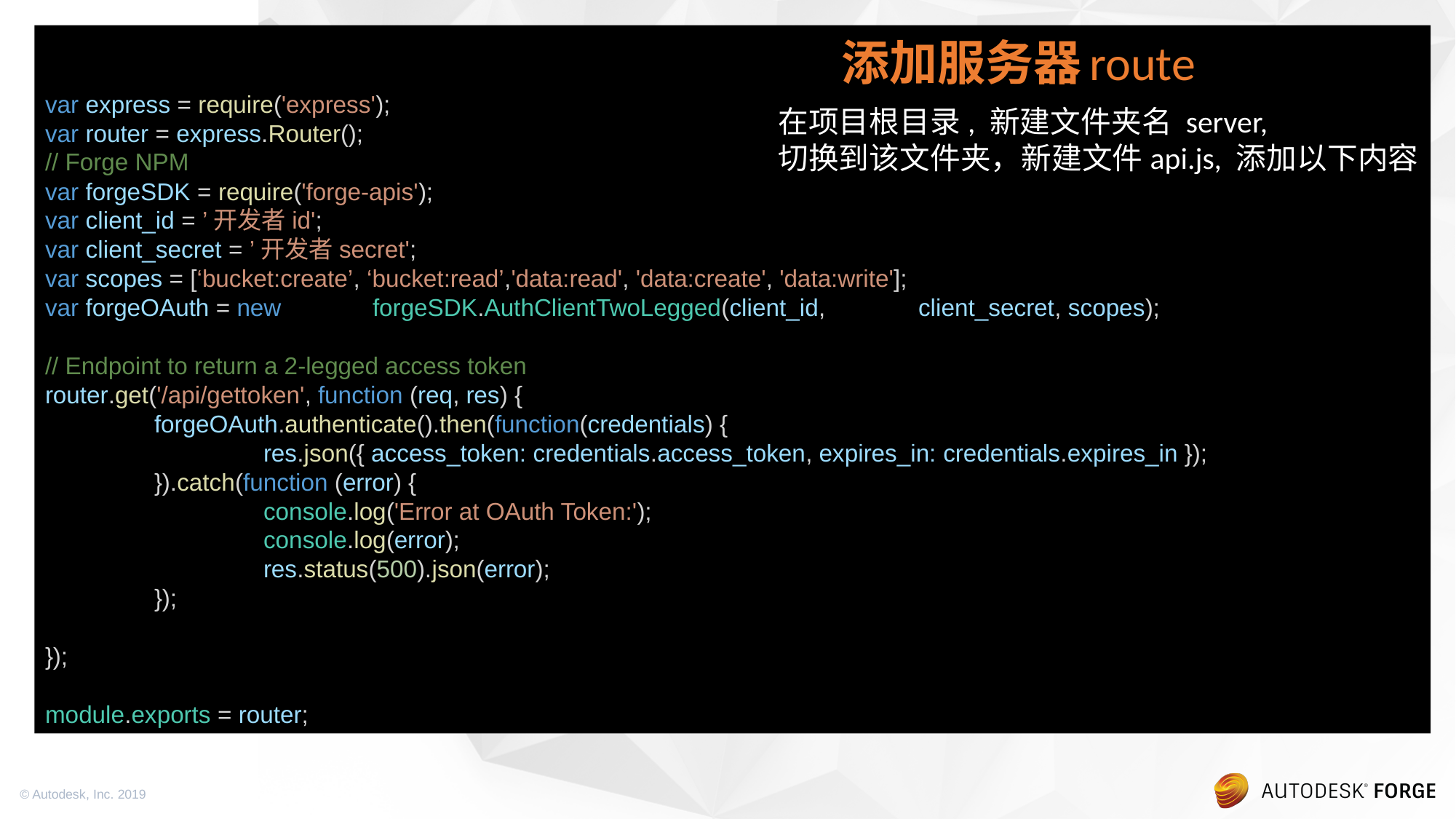

var express = require('express');
var router = express.Router();
// Forge NPM
var forgeSDK = require('forge-apis');
var client_id = ’开发者id';
var client_secret = ’开发者secret';
var scopes = [‘bucket:create’, ‘bucket:read’,'data:read', 'data:create', 'data:write'];
var forgeOAuth = new 	forgeSDK.AuthClientTwoLegged(client_id, 	client_secret, scopes);

// Endpoint to return a 2-legged access token
router.get('/api/gettoken', function (req, res) {
	forgeOAuth.authenticate().then(function(credentials) {
		res.json({ access_token: credentials.access_token, expires_in: credentials.expires_in });
	}).catch(function (error) {
		console.log('Error at OAuth Token:');
		console.log(error);
		res.status(500).json(error);
	});
});
module.exports = router;
# 添加服务器route
在项目根目录, 新建文件夹名 server,
切换到该文件夹，新建文件api.js, 添加以下内容